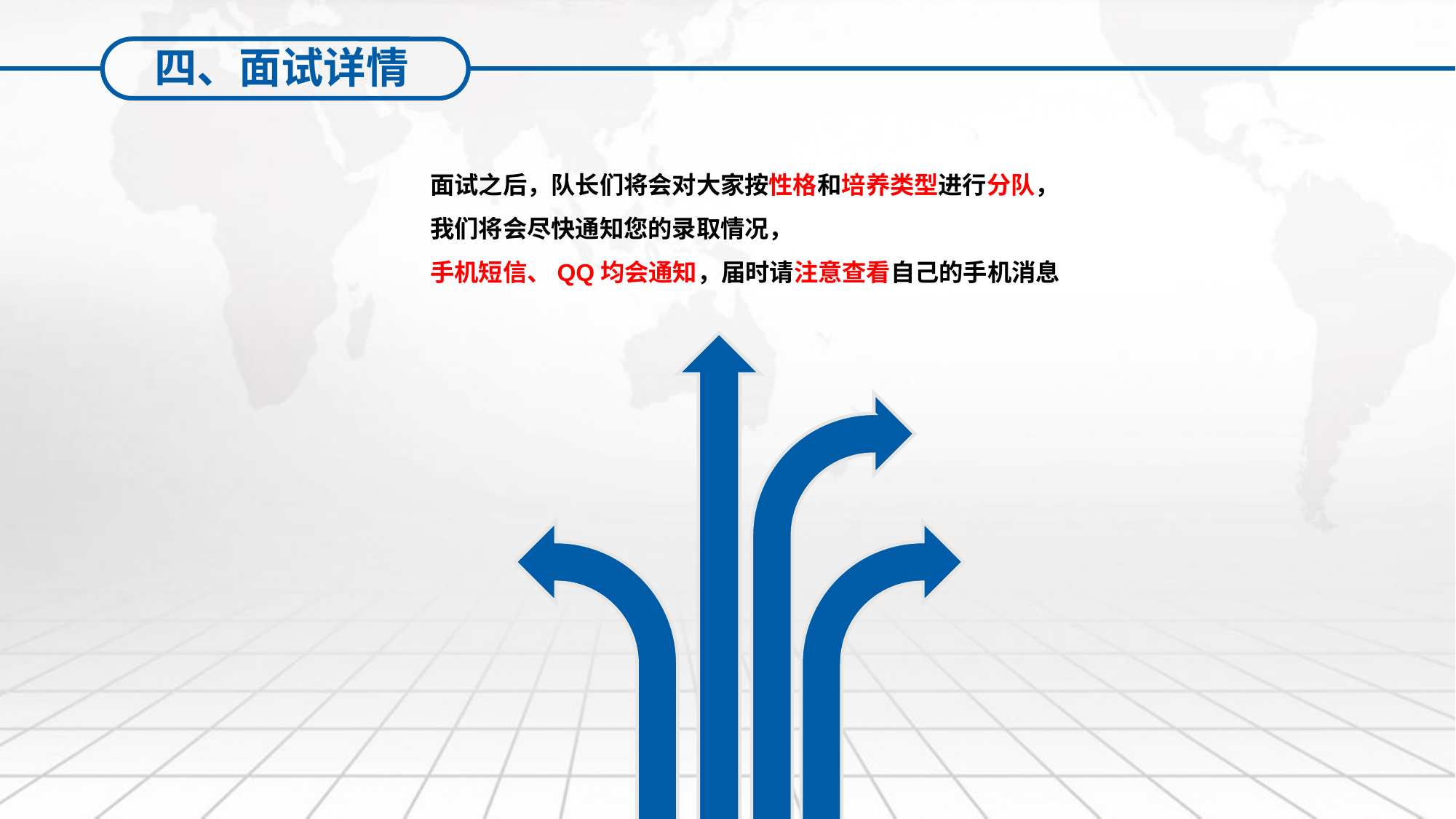

四、面试详情

面试之后，队长们将会对大家按性格和培养类型进行分队，
我们将会尽快通知您的录取情况，
手机短信、QQ均会通知，届时请注意查看自己的手机消息